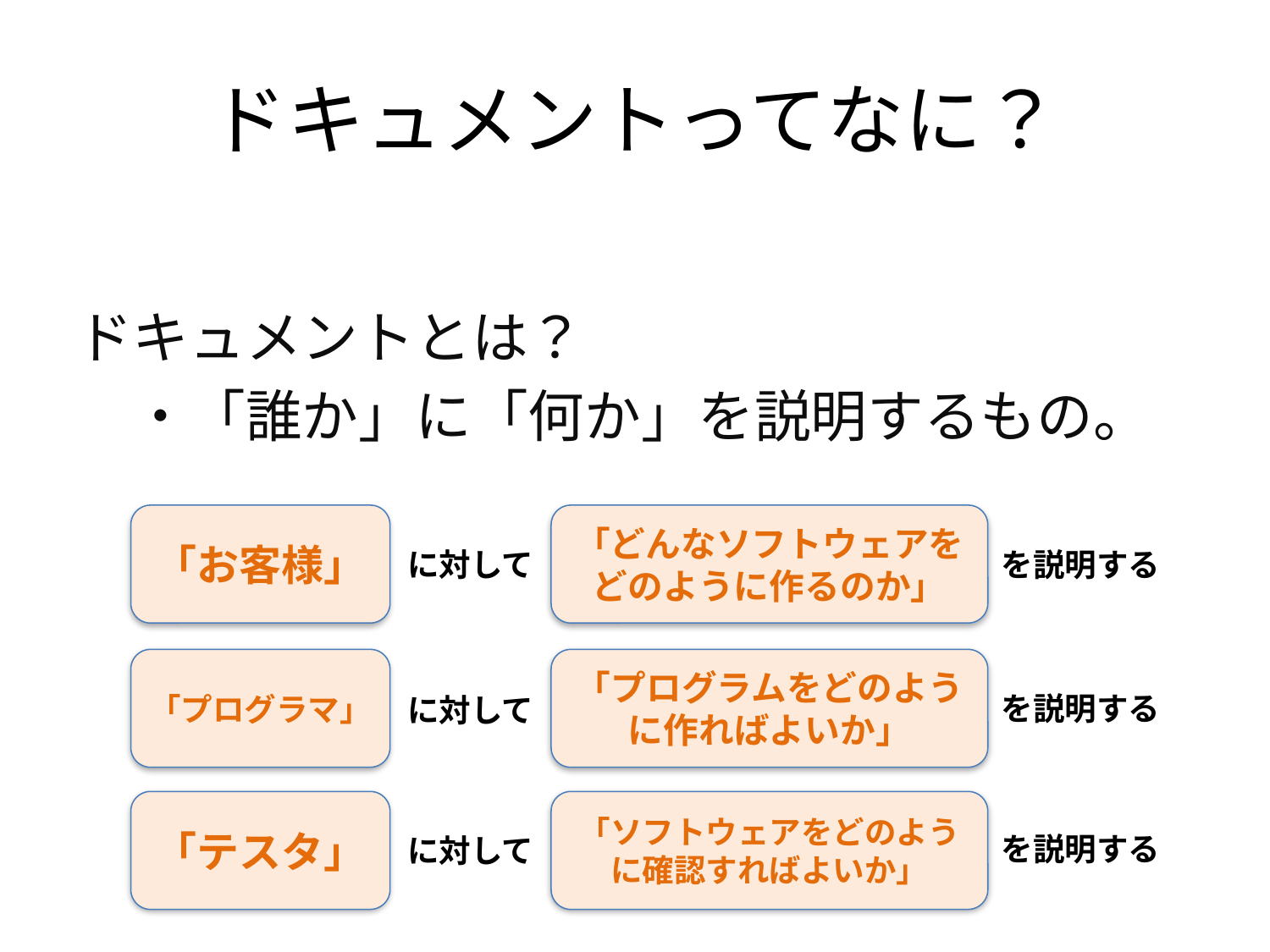

# ドキュメントってなに？
ドキュメントとは？
　・「誰か」に「何か」を説明するもの。
「どんなソフトウェアをどのように作るのか」
「お客様」
を説明する
に対して
「プログラマ」
「プログラムをどのように作ればよいか」
を説明する
に対して
「テスタ」
「ソフトウェアをどのように確認すればよいか」
を説明する
に対して